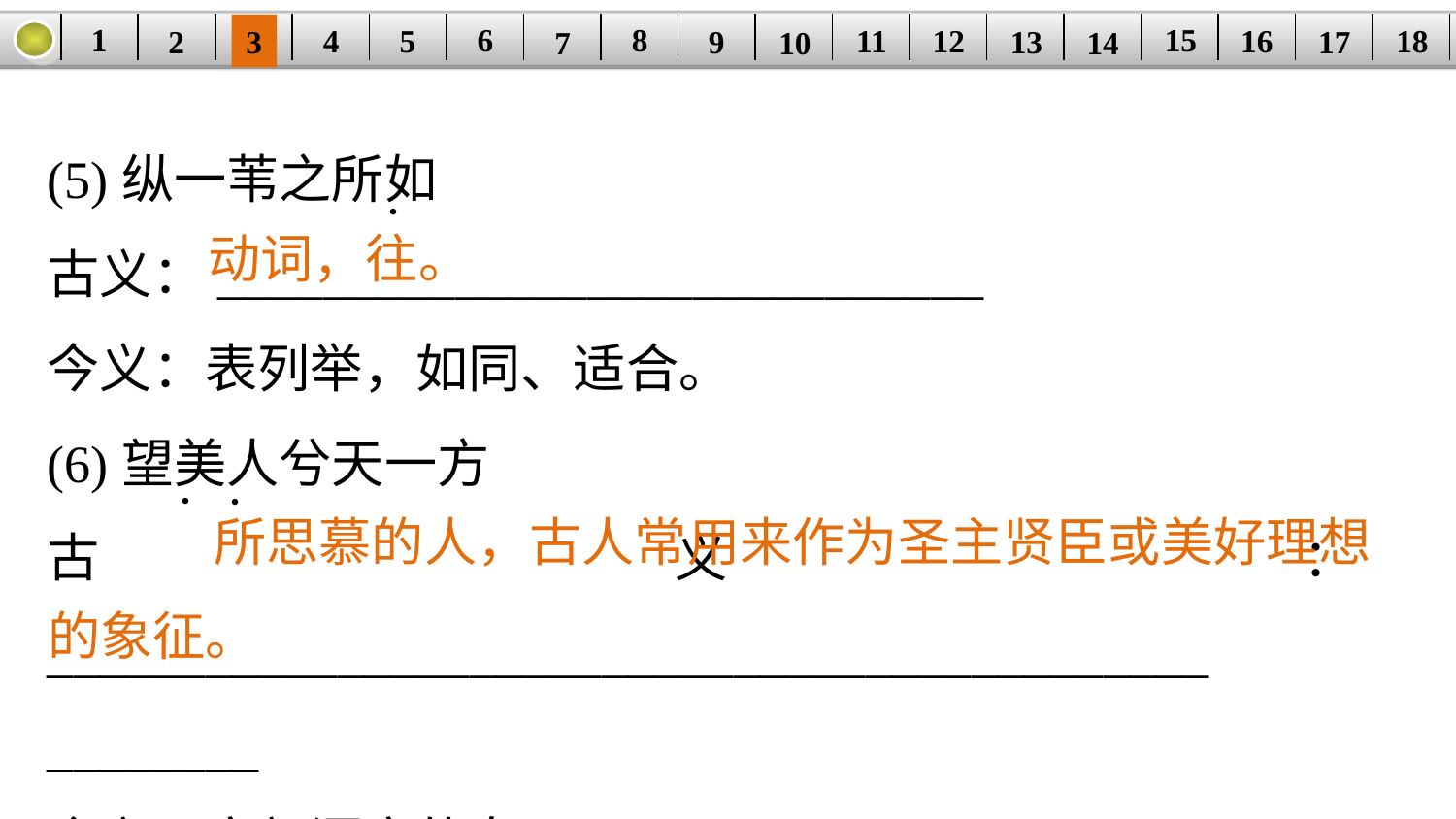

1
8
15
6
11
18
5
16
|  |  |  |  |  |  |  |  |  |  |  |  |  |  |  |  |  |  |
| --- | --- | --- | --- | --- | --- | --- | --- | --- | --- | --- | --- | --- | --- | --- | --- | --- | --- |
12
4
17
13
3
9
2
14
7
10

(5)纵一苇之所如
古义：_____________________________
今义：表列举，如同、适合。
(6)望美人兮天一方
古义：____________________________________________
________
今义：容颜漂亮的女子。
·
动词，往。
·
·
所思慕的人，古人常用来作为圣主贤臣或美好理想
的象征。